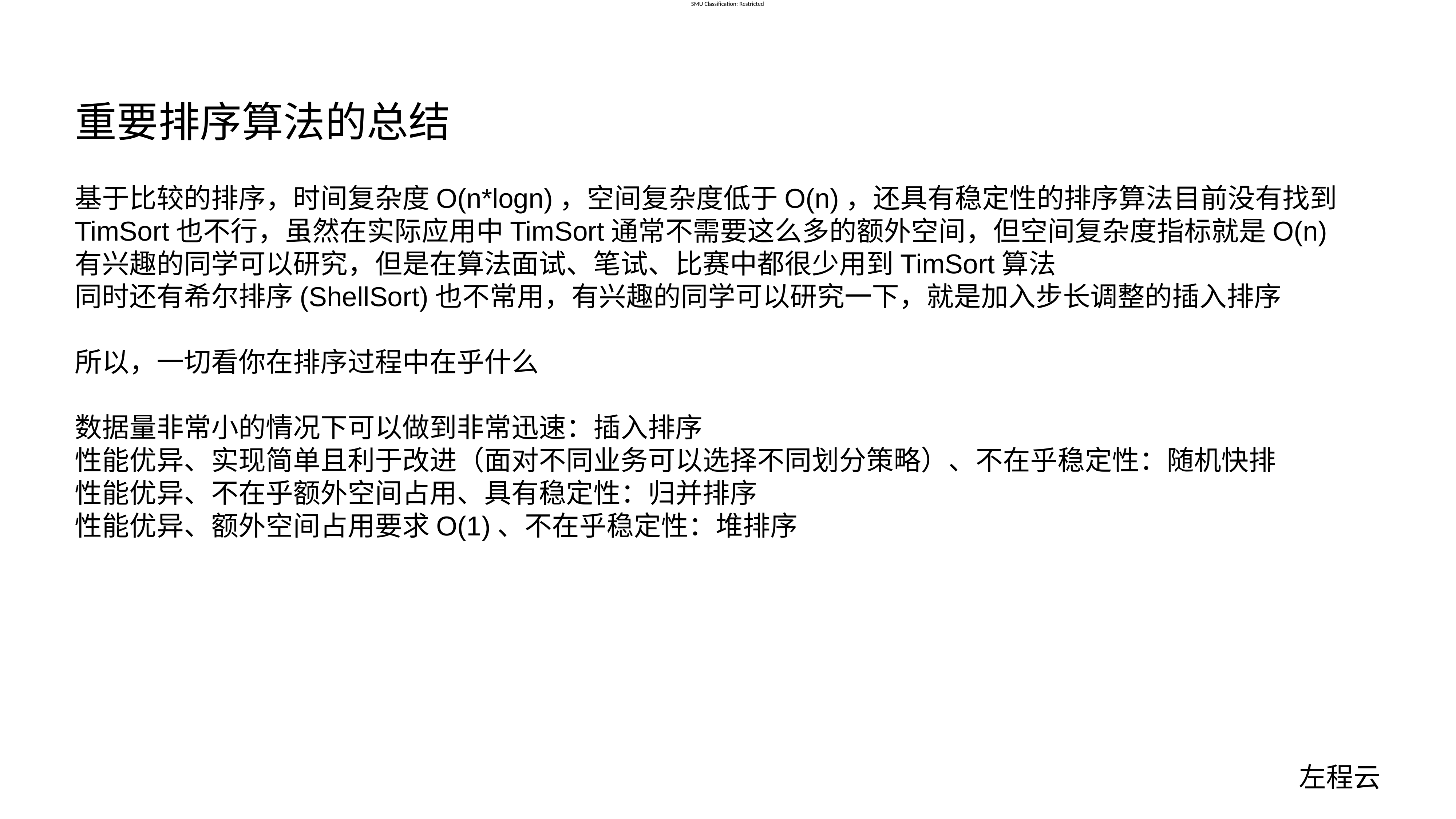

# 重要排序算法的总结
基于比较的排序，时间复杂度O(n*logn)，空间复杂度低于O(n)，还具有稳定性的排序算法目前没有找到
TimSort也不行，虽然在实际应用中TimSort通常不需要这么多的额外空间，但空间复杂度指标就是O(n)
有兴趣的同学可以研究，但是在算法面试、笔试、比赛中都很少用到TimSort算法
同时还有希尔排序(ShellSort)也不常用，有兴趣的同学可以研究一下，就是加入步长调整的插入排序

所以，一切看你在排序过程中在乎什么

数据量非常小的情况下可以做到非常迅速：插入排序
性能优异、实现简单且利于改进（面对不同业务可以选择不同划分策略）、不在乎稳定性：随机快排
性能优异、不在乎额外空间占用、具有稳定性：归并排序
性能优异、额外空间占用要求O(1)、不在乎稳定性：堆排序
左程云